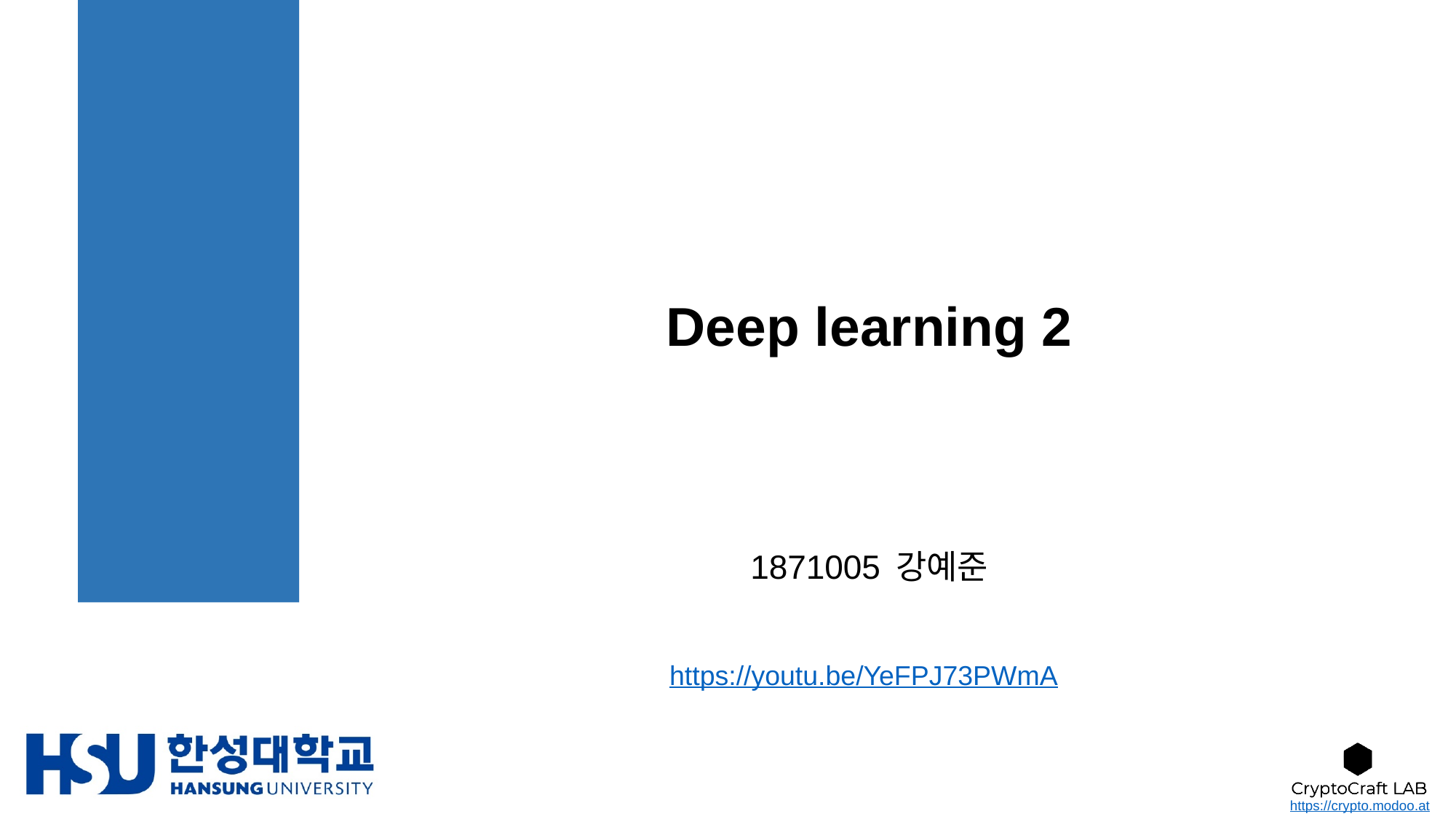

# Deep learning 2
1871005 강예준
https://youtu.be/YeFPJ73PWmA